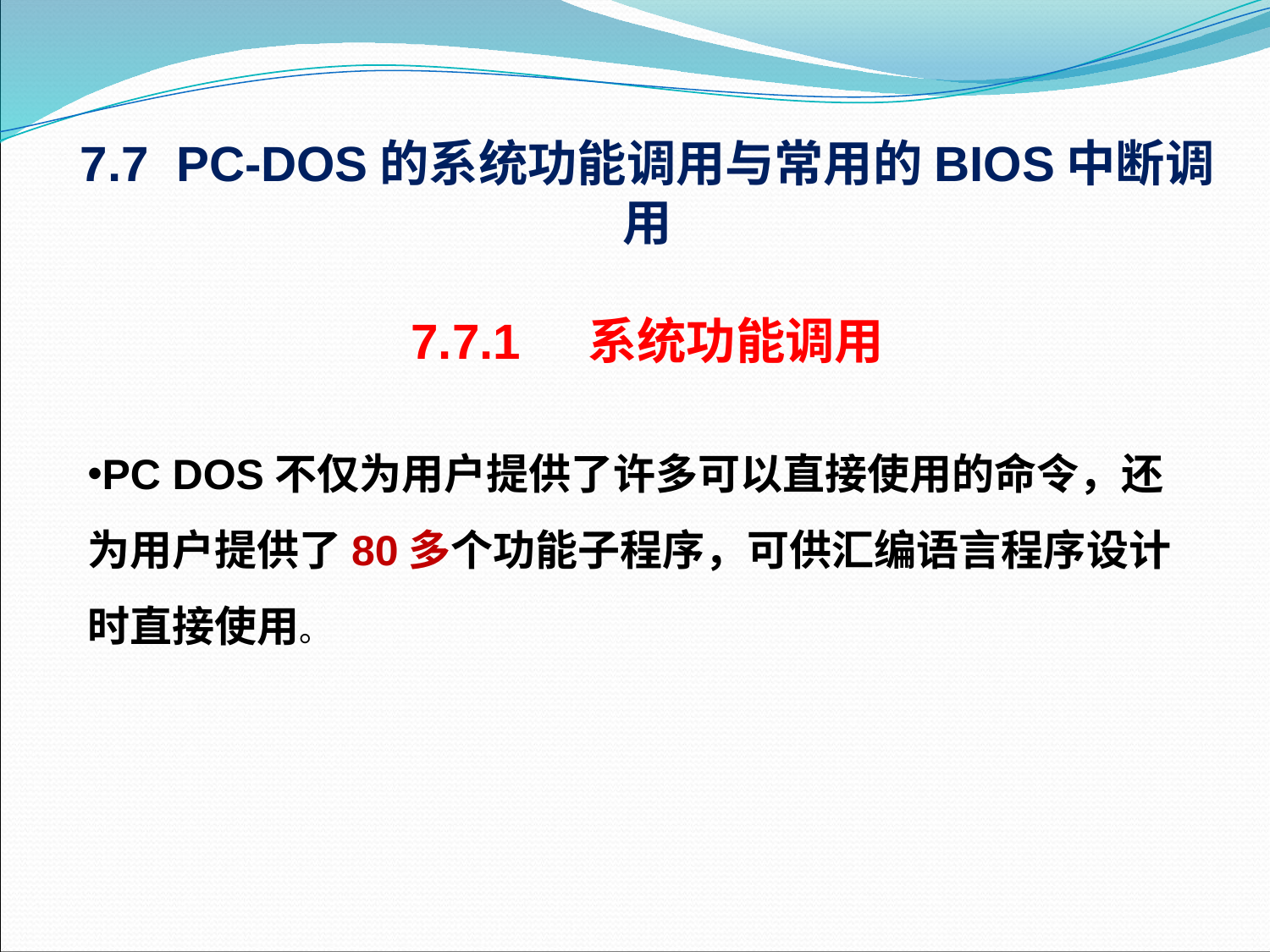

7.7  PC-DOS的系统功能调用与常用的BIOS中断调用

7.7.1    系统功能调用
PC DOS不仅为用户提供了许多可以直接使用的命令，还为用户提供了80多个功能子程序，可供汇编语言程序设计时直接使用。